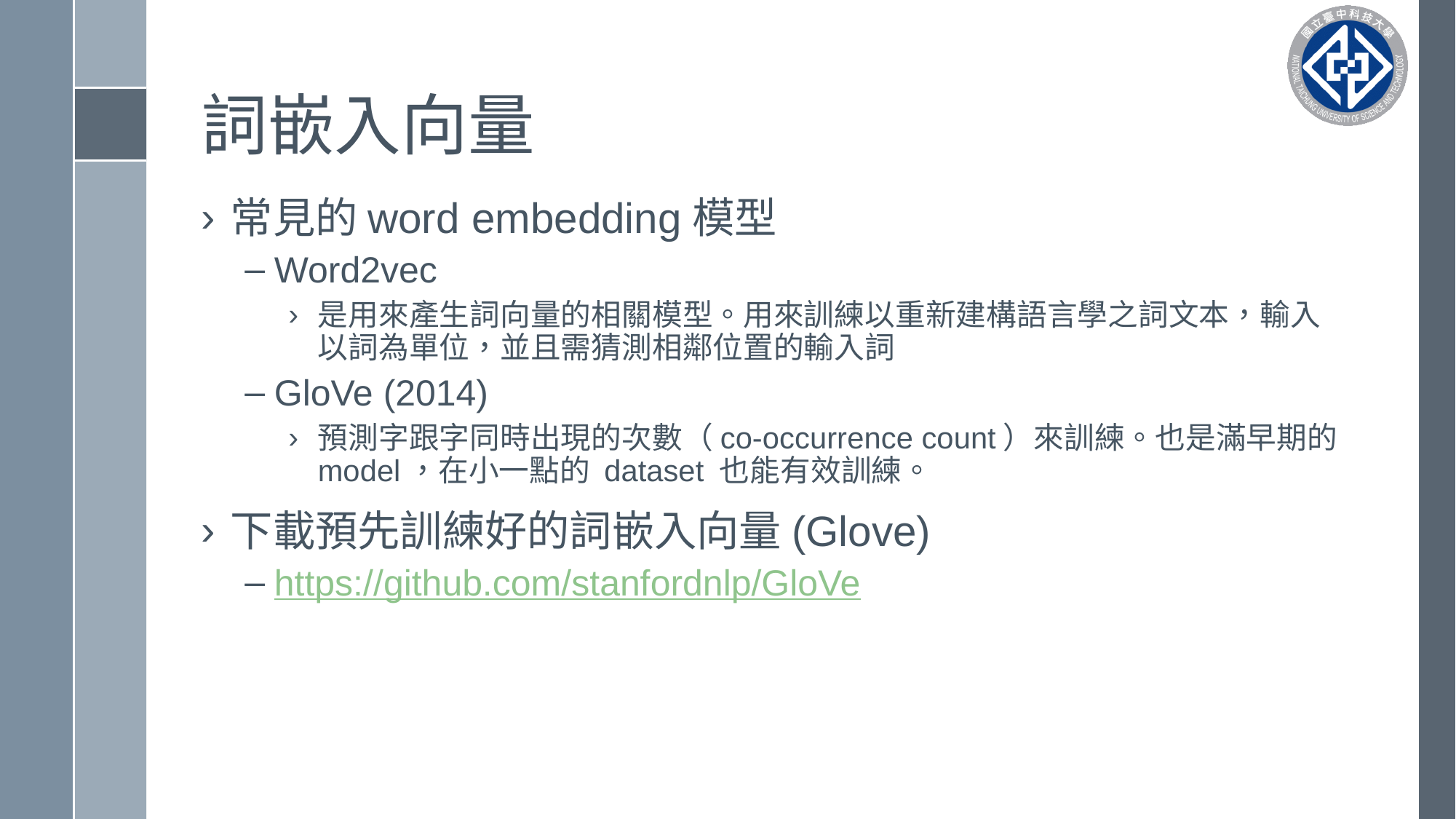

# 詞嵌入向量
常見的word embedding模型
Word2vec
是用來產生詞向量的相關模型。用來訓練以重新建構語言學之詞文本，輸入以詞為單位，並且需猜測相鄰位置的輸入詞
GloVe (2014)
預測字跟字同時出現的次數（co-occurrence count）來訓練。也是滿早期的 model，在小一點的 dataset 也能有效訓練。
下載預先訓練好的詞嵌入向量(Glove)
https://github.com/stanfordnlp/GloVe